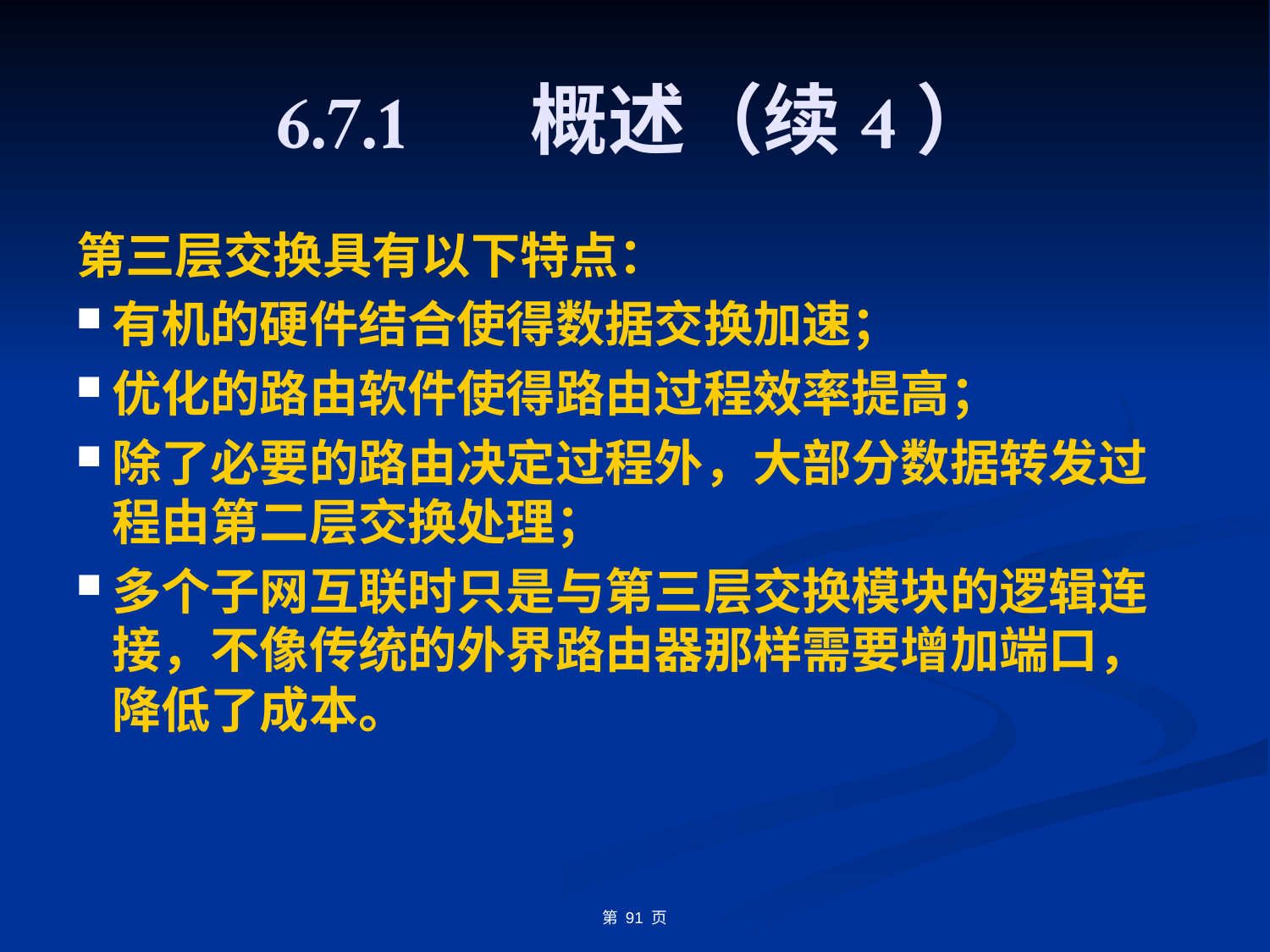

# 6.7.1	概述（续4）
第三层交换具有以下特点：
有机的硬件结合使得数据交换加速；
优化的路由软件使得路由过程效率提高；
除了必要的路由决定过程外，大部分数据转发过程由第二层交换处理；
多个子网互联时只是与第三层交换模块的逻辑连接，不像传统的外界路由器那样需要增加端口，降低了成本。
第 91 页